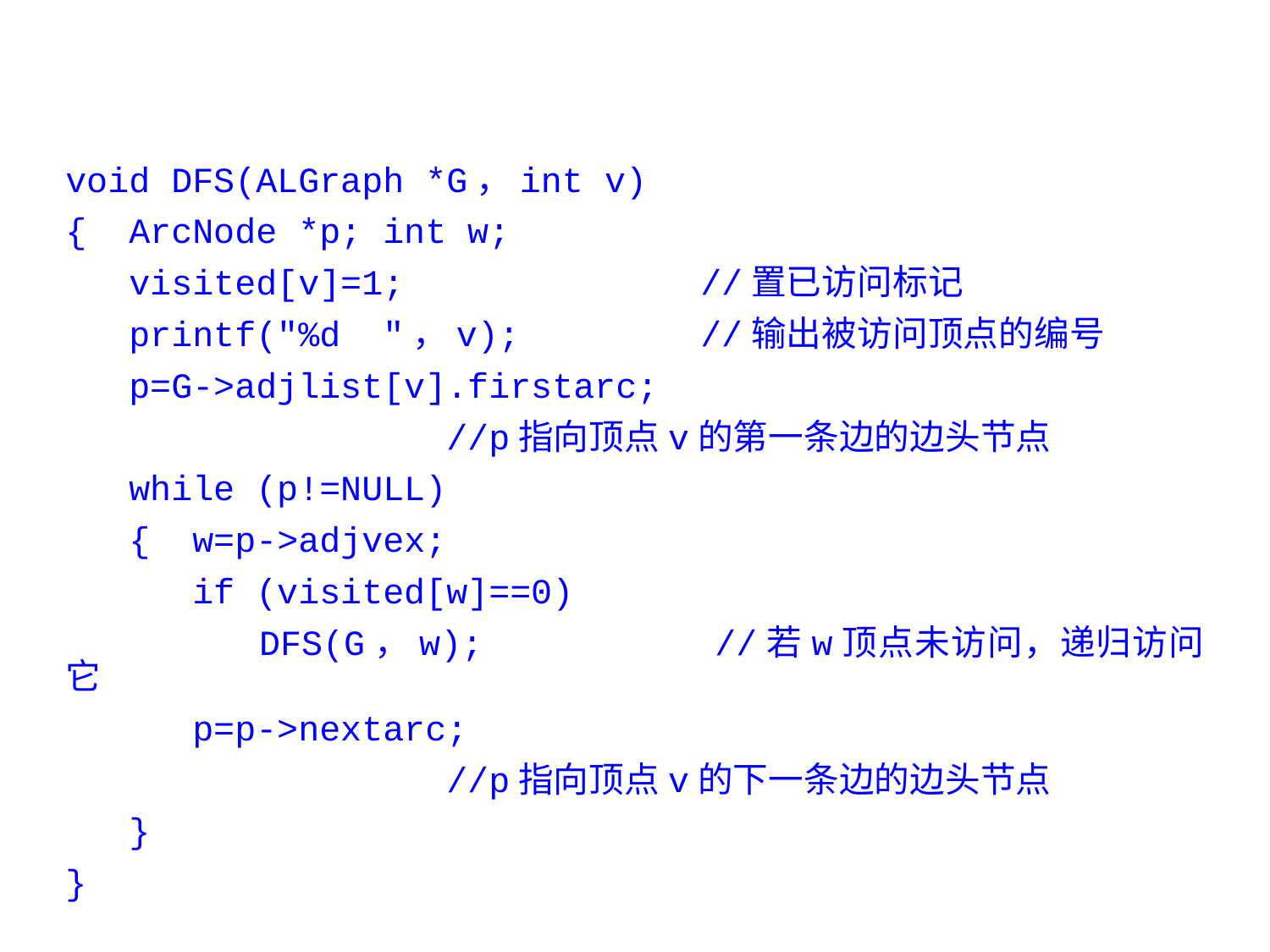

void DFS(ALGraph *G，int v)
{  ArcNode *p; int w;
   visited[v]=1; 			//置已访问标记
   printf("%d  "，v); 	    	//输出被访问顶点的编号
   p=G->adjlist[v].firstarc;
              	//p指向顶点v的第一条边的边头节点
   while (p!=NULL)
   {  w=p->adjvex;
	if (visited[w]==0)
	   DFS(G，w);         	//若w顶点未访问，递归访问它
	p=p->nextarc;
               	//p指向顶点v的下一条边的边头节点
   }
}